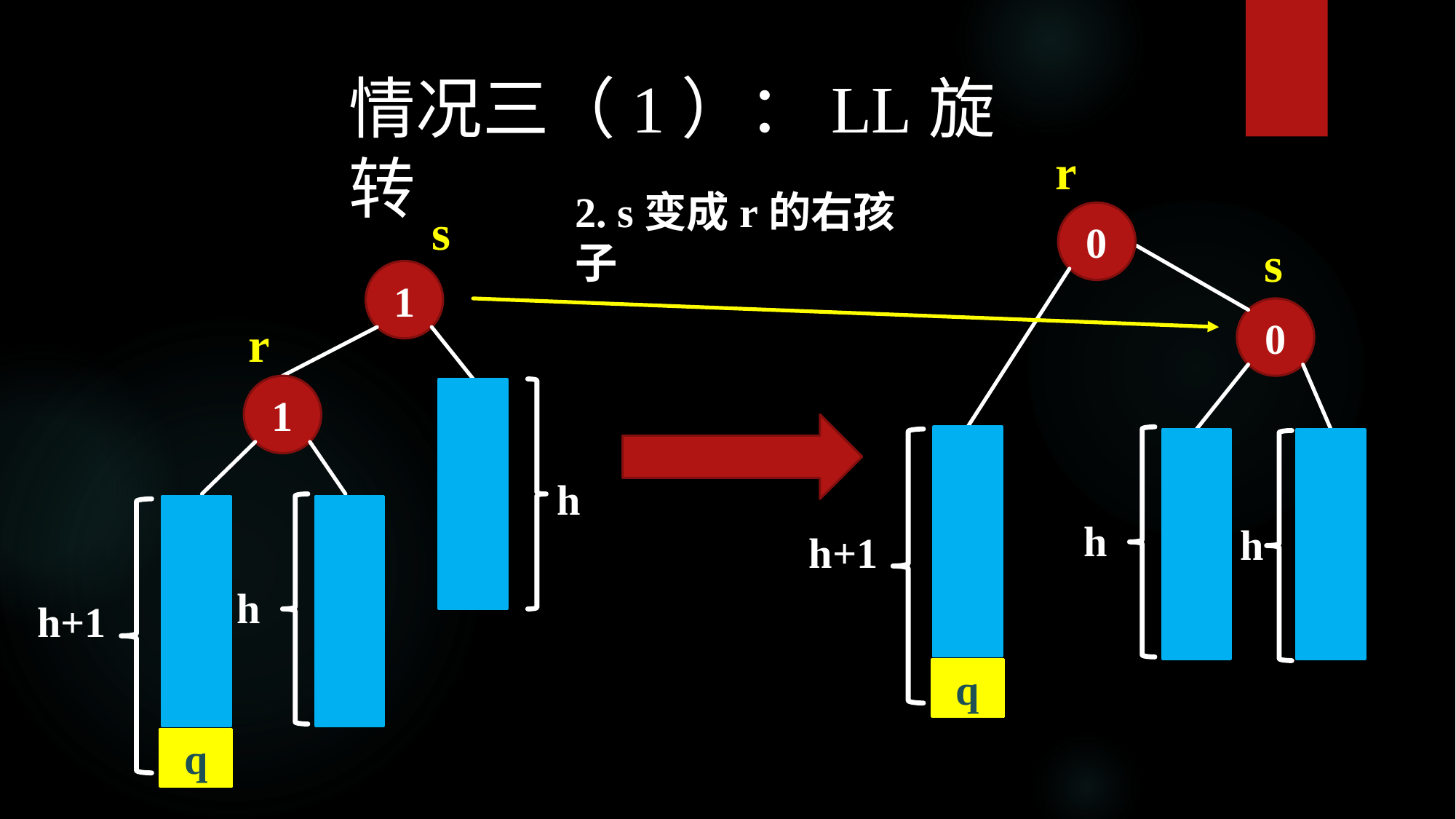

情况三（1）：LL旋转
r
2. s变成r的右孩子
s
0
s
1
0
r
1

h

h
h
h+1
h
h+1
q
q